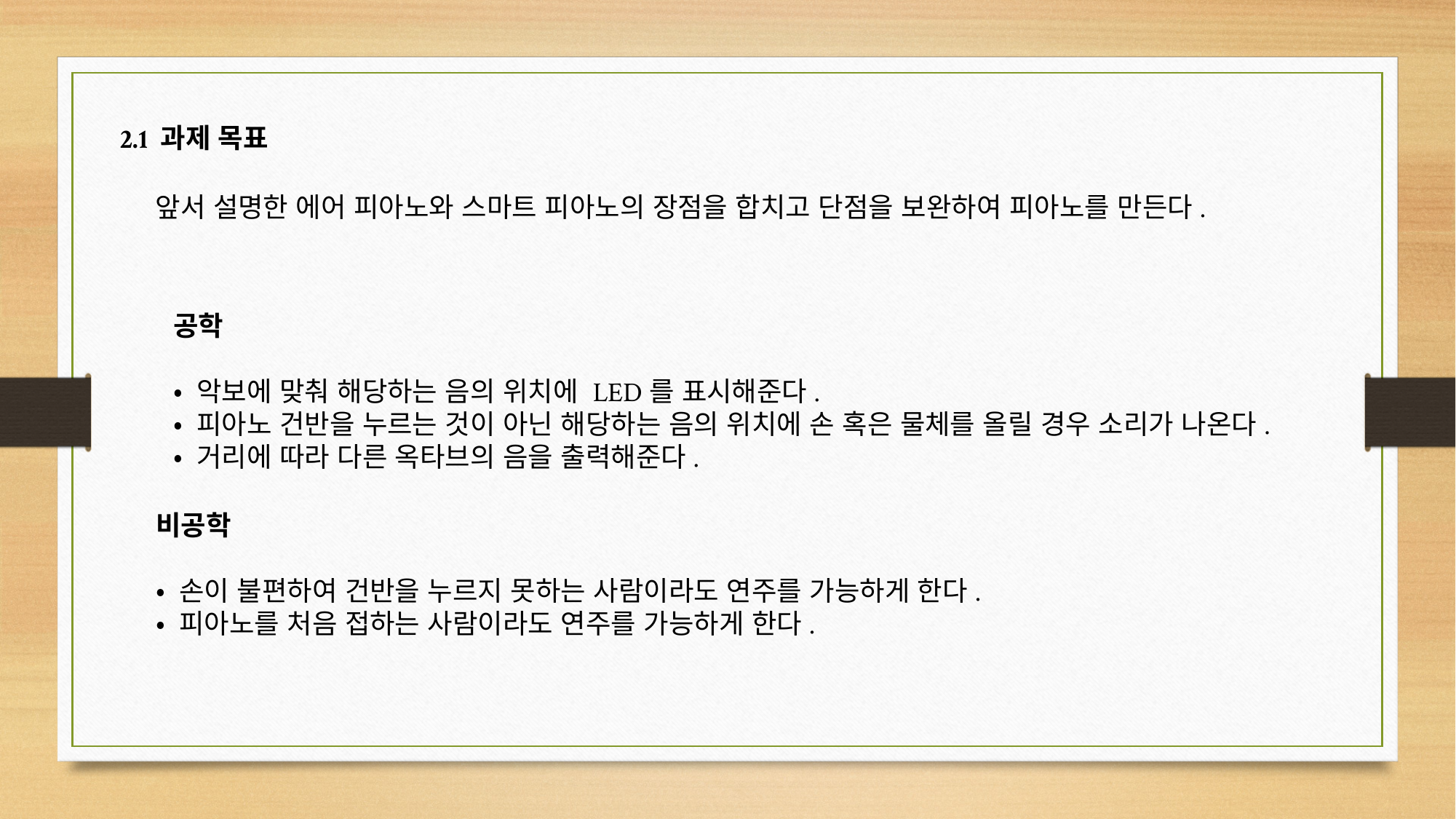

2.1 과제 목표
앞서 설명한 에어 피아노와 스마트 피아노의 장점을 합치고 단점을 보완하여 피아노를 만든다.
공학

• 악보에 맞춰 해당하는 음의 위치에 LED를 표시해준다.
• 피아노 건반을 누르는 것이 아닌 해당하는 음의 위치에 손 혹은 물체를 올릴 경우 소리가 나온다.
• 거리에 따라 다른 옥타브의 음을 출력해준다.
비공학

• 손이 불편하여 건반을 누르지 못하는 사람이라도 연주를 가능하게 한다.
• 피아노를 처음 접하는 사람이라도 연주를 가능하게 한다.